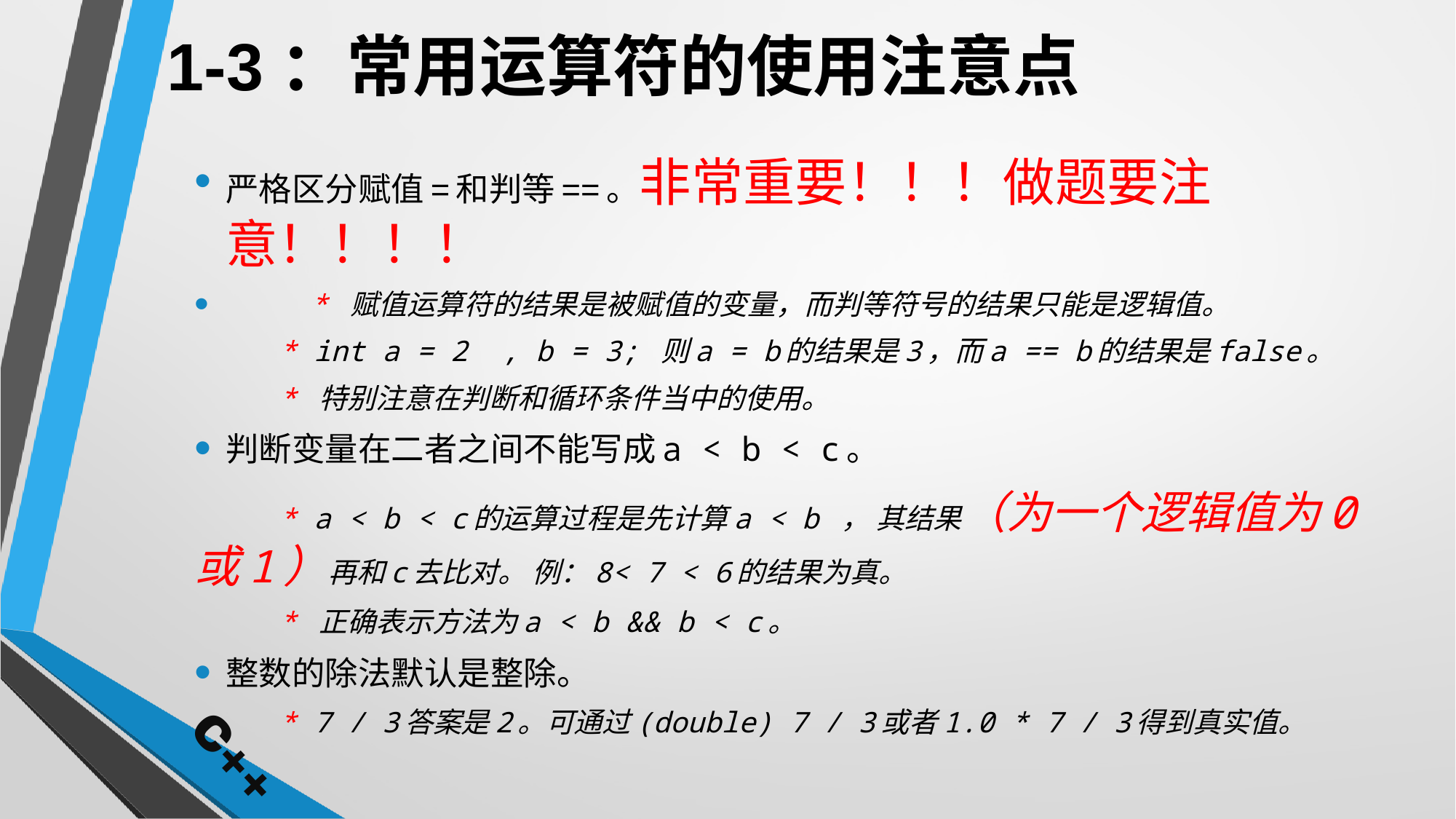

# 1-3：常用运算符的使用注意点
严格区分赋值=和判等==。非常重要！！！做题要注意！！！！
	* 赋值运算符的结果是被赋值的变量，而判等符号的结果只能是逻辑值。
	* int a = 2  , b = 3; 则a = b的结果是3，而a == b的结果是false。
	* 特别注意在判断和循环条件当中的使用。
判断变量在二者之间不能写成a < b < c。
	* a < b < c的运算过程是先计算a < b ， 其结果（为一个逻辑值为0或1）再和c去比对。 例：8< 7 < 6的结果为真。
	* 正确表示方法为a < b && b < c。
整数的除法默认是整除。
	* 7 / 3答案是2。可通过(double) 7 / 3或者1.0 * 7 / 3得到真实值。